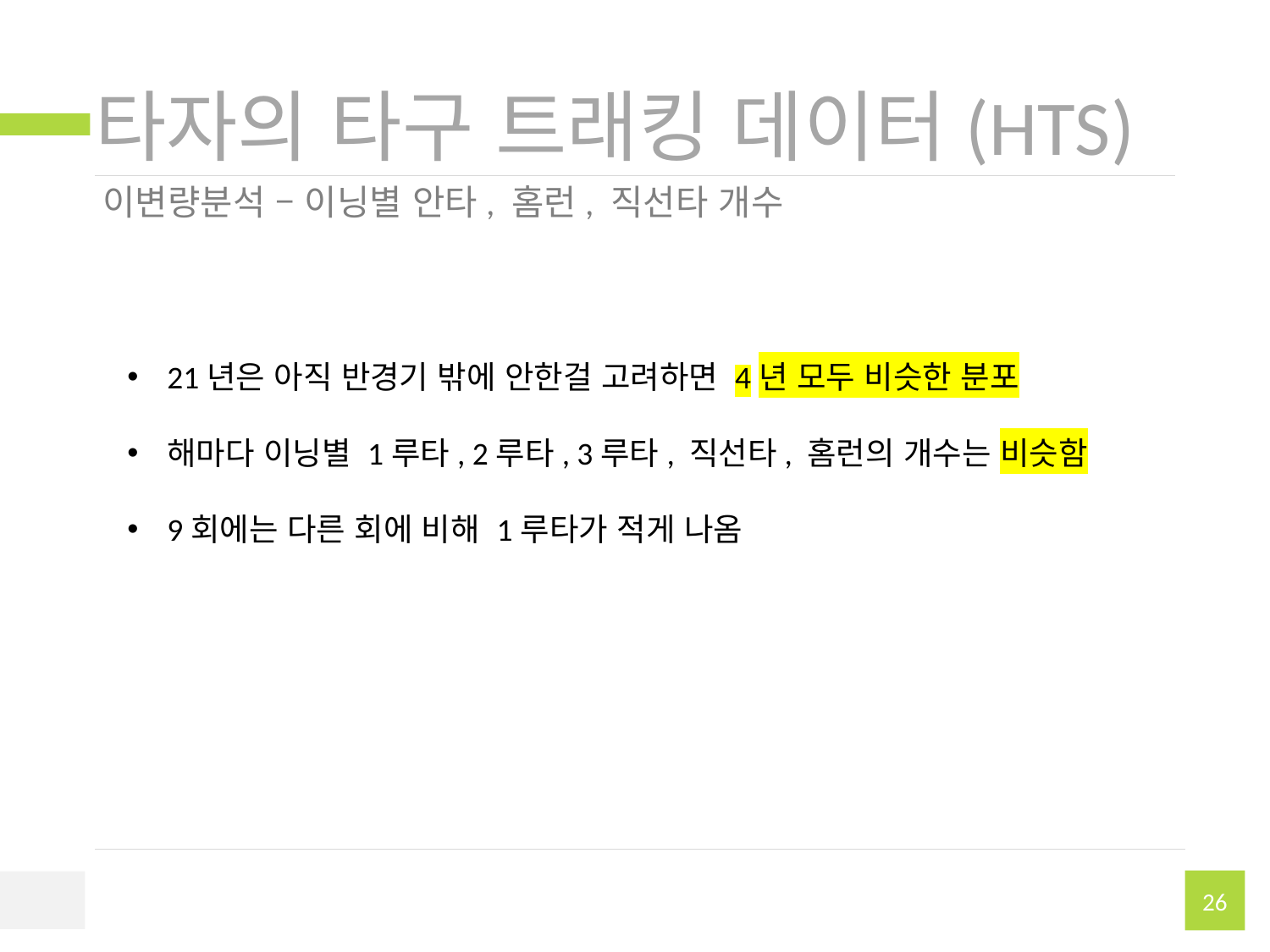

# 타자의 타구 트래킹 데이터(HTS)
이변량분석 – 이닝별 안타, 홈런, 직선타 개수
21년은 아직 반경기 밖에 안한걸 고려하면 4년 모두 비슷한 분포

해마다 이닝별 1루타, 2루타, 3루타, 직선타, 홈런의 개수는 비슷함

9회에는 다른 회에 비해 1루타가 적게 나옴